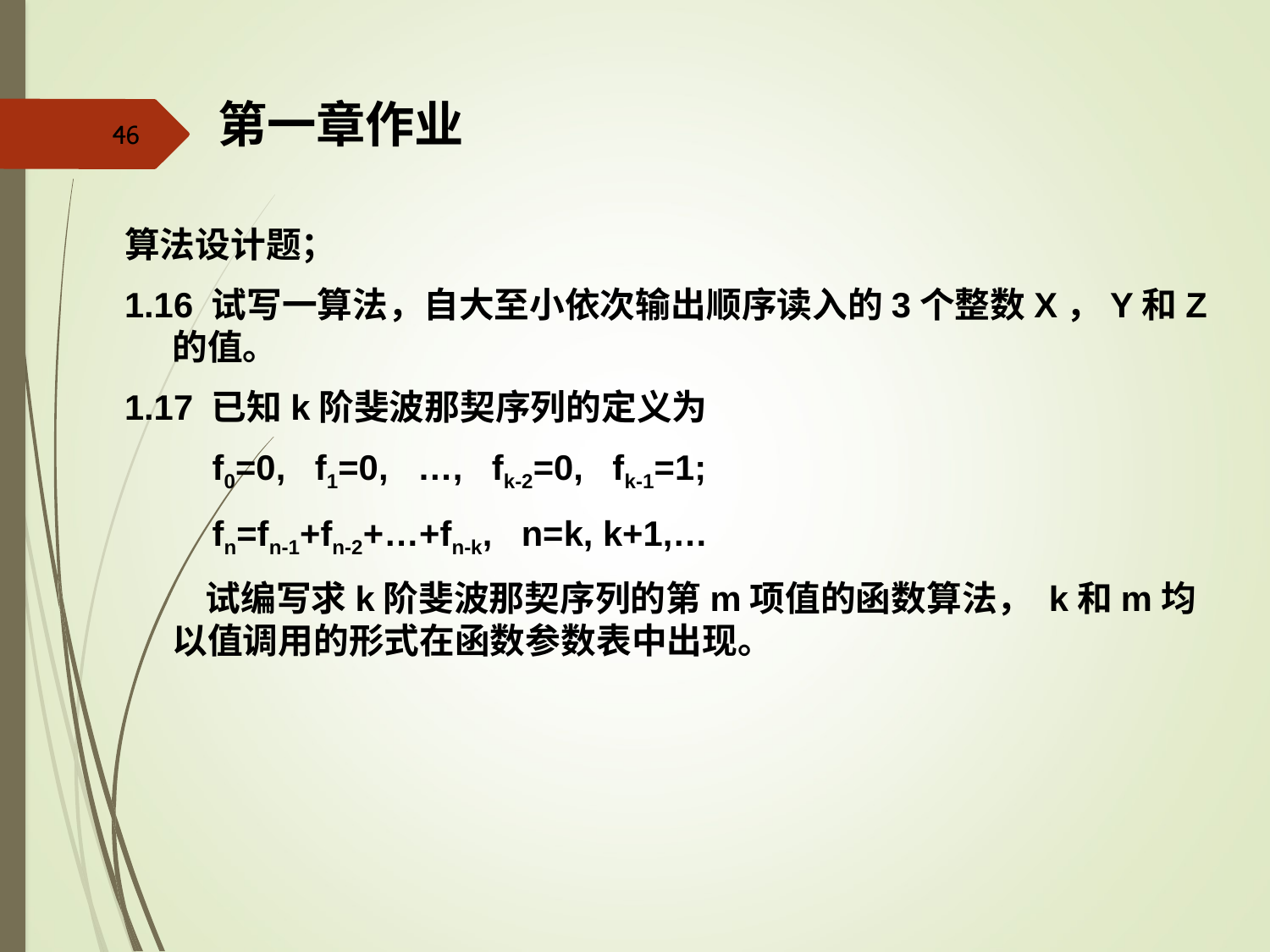

# 第一章作业
46
算法设计题；
1.16 试写一算法，自大至小依次输出顺序读入的3个整数X，Y和Z的值。
1.17 已知k阶斐波那契序列的定义为
         f0=0,   f1=0,   …,   fk-2=0,   fk-1=1;
         fn=fn-1+fn-2+…+fn-k,   n=k, k+1,…
         试编写求k阶斐波那契序列的第m项值的函数算法， k和m均以值调用的形式在函数参数表中出现。